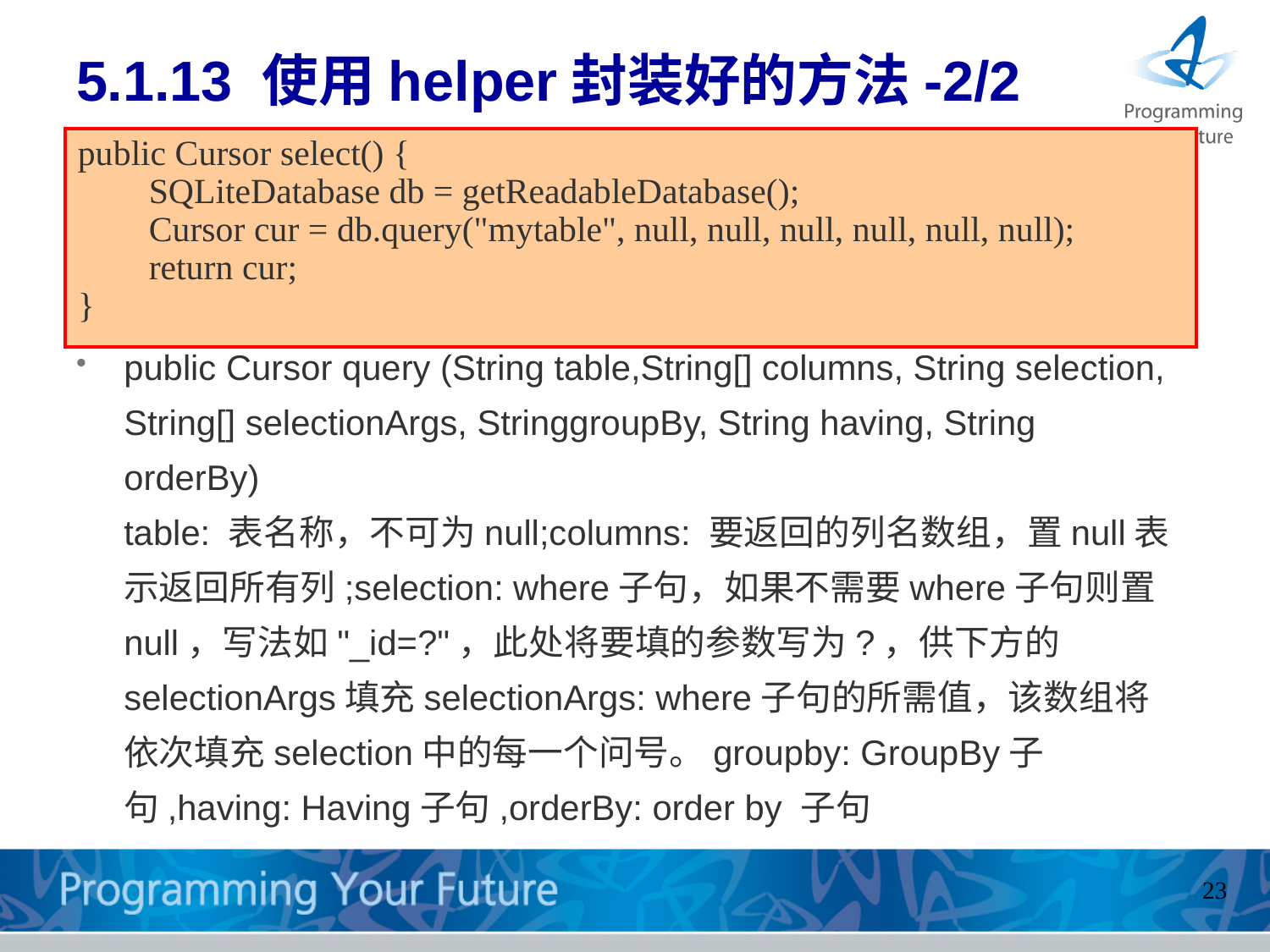

# 5.1.13 使用helper封装好的方法-2/2
public Cursor select() {
        SQLiteDatabase db = getReadableDatabase();
        Cursor cur = db.query("mytable", null, null, null, null, null, null);
        return cur;
}

public Cursor query (String table,String[] columns, String selection, String[] selectionArgs, StringgroupBy, String having, String orderBy) 
table: 表名称，不可为null;columns: 要返回的列名数组，置null表示返回所有列;selection: where子句，如果不需要where子句则置null，写法如"_id=?"，此处将要填的参数写为?，供下方的selectionArgs填充selectionArgs: where子句的所需值，该数组将依次填充selection中的每一个问号。groupby: GroupBy子句,having: Having子句,orderBy: order by 子句